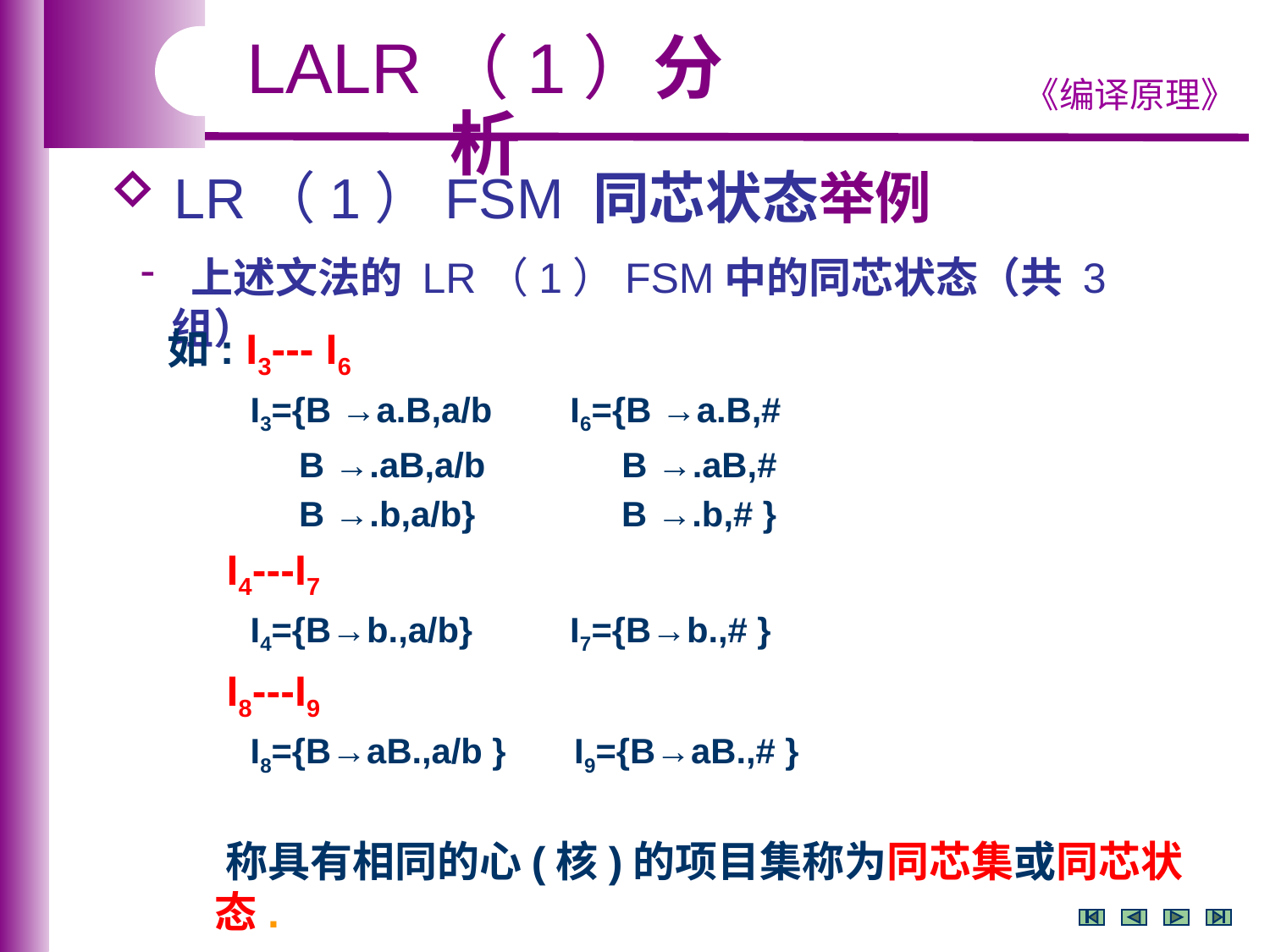

LALR（1）分析
 LR（1）FSM 同芯状态举例

 上述文法的 LR（1）FSM中的同芯状态（共 3 组）
如: I3--- I6
  I3={B →a.B,a/b        I6={B →a.B,#
       B →.aB,a/b              B →.aB,#
       B →.b,a/b}               B →.b,# }
     I4---I7
  I4={B→b.,a/b}          I7={B→b.,# }
     I8---I9
  I8={B→aB.,a/b }       I9={B→aB.,# }

     称具有相同的心(核)的项目集称为同芯集或同芯状态.